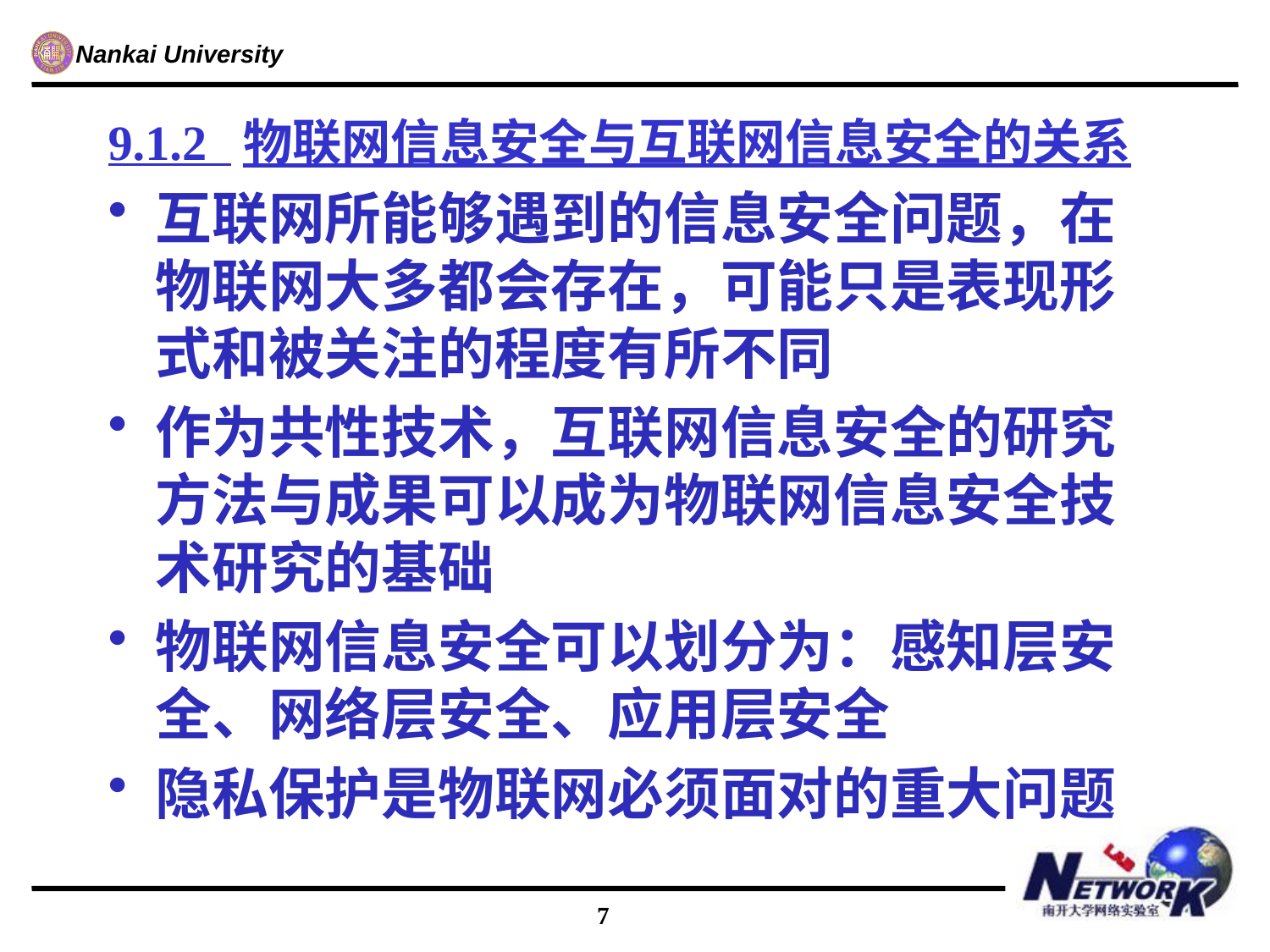

# 9.1.2  物联网信息安全与互联网信息安全的关系
互联网所能够遇到的信息安全问题，在物联网大多都会存在，可能只是表现形式和被关注的程度有所不同
作为共性技术，互联网信息安全的研究方法与成果可以成为物联网信息安全技术研究的基础
物联网信息安全可以划分为：感知层安全、网络层安全、应用层安全
隐私保护是物联网必须面对的重大问题
7